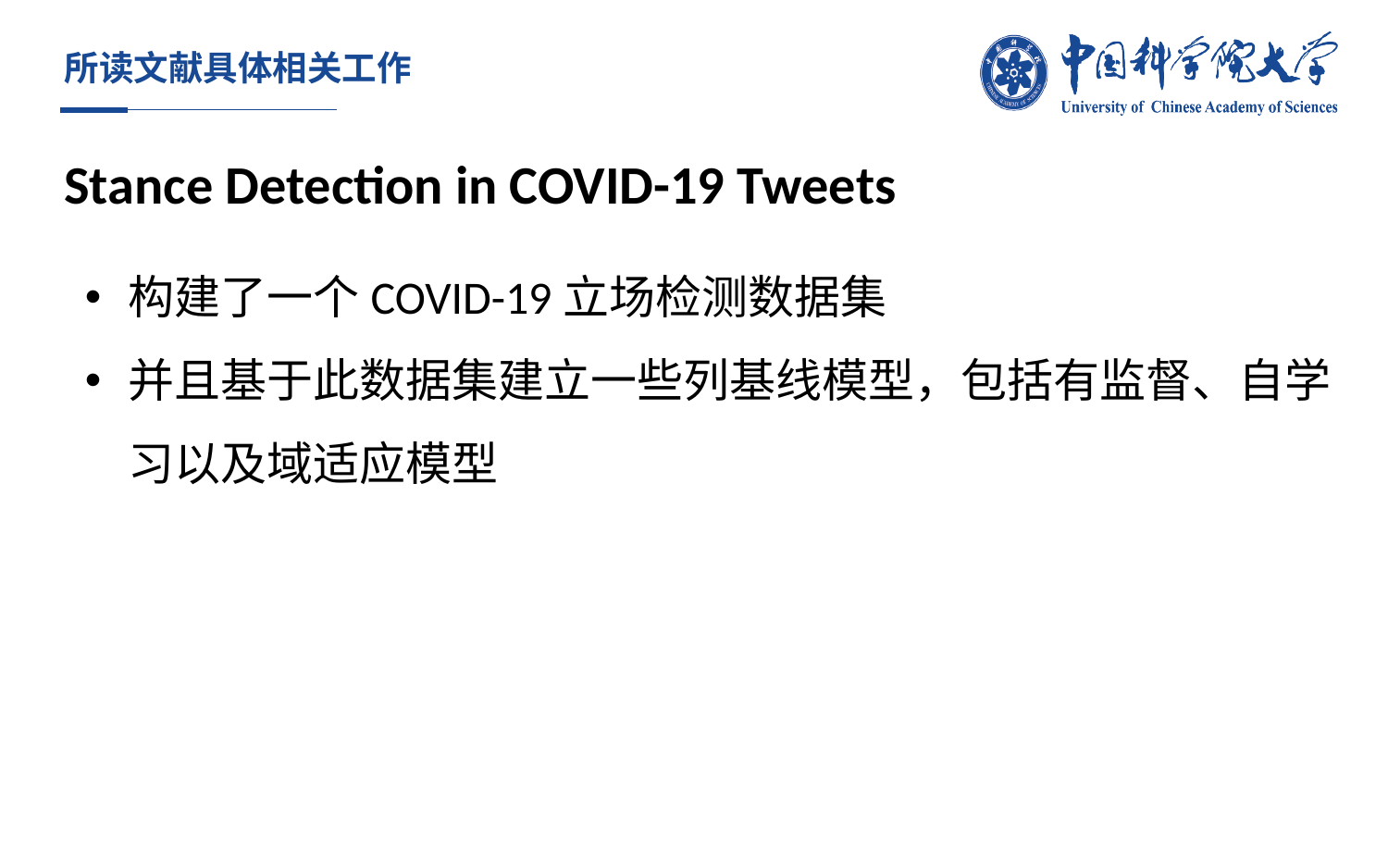

# 所读文献具体相关工作
Stance Detection in COVID-19 Tweets
构建了一个COVID-19立场检测数据集
并且基于此数据集建立一些列基线模型，包括有监督、自学习以及域适应模型